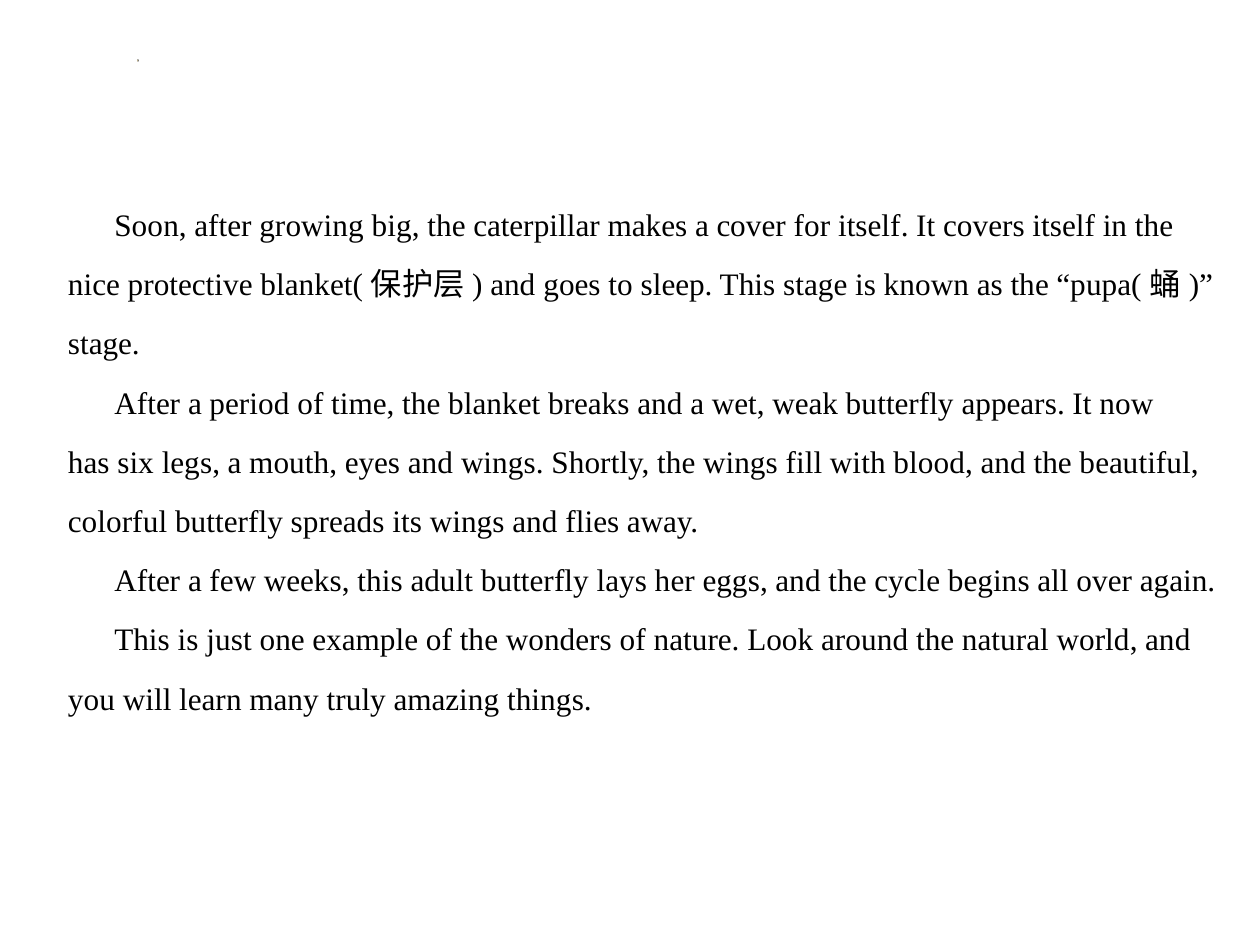

Soon, after growing big, the caterpillar makes a cover for itself. It covers itself in the
nice protective blanket(保护层) and goes to sleep. This stage is known as the “pupa(蛹)”
stage.
      After a period of time, the blanket breaks and a wet, weak butterfly appears. It now
has six legs, a mouth, eyes and wings. Shortly, the wings fill with blood, and the beautiful,
colorful butterfly spreads its wings and flies away.
      After a few weeks, this adult butterfly lays her eggs, and the cycle begins all over again.
      This is just one example of the wonders of nature. Look around the natural world, and
you will learn many truly amazing things.